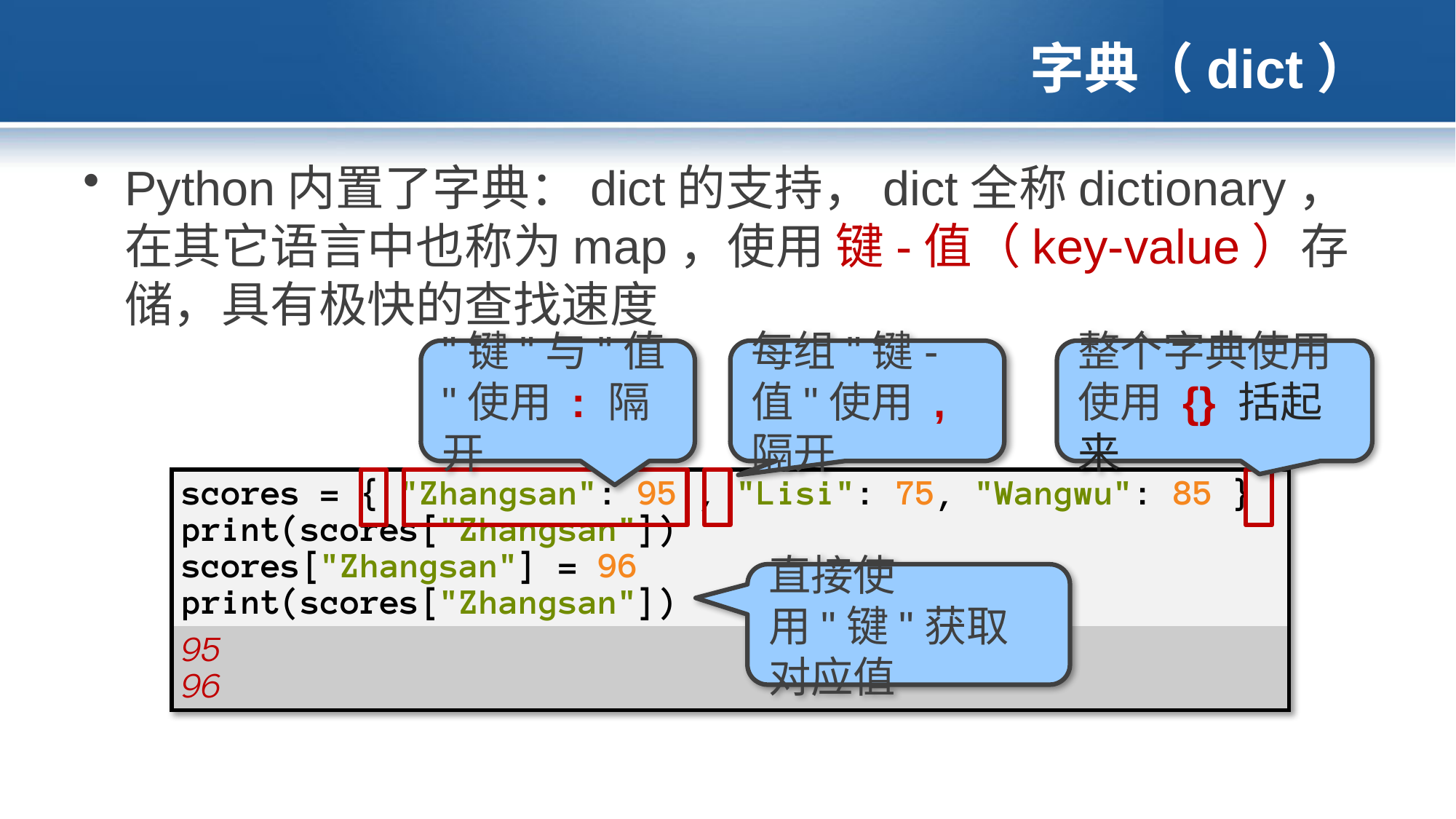

# 字典（dict）
Python内置了字典：dict的支持，dict全称dictionary，在其它语言中也称为map，使用 键-值（key-value）存储，具有极快的查找速度
"键"与"值"使用 : 隔开
每组"键-值"使用 , 隔开
整个字典使用使用 {} 括起来
| scores = { "Zhangsan": 95 , "Lisi": 75, "Wangwu": 85 } print(scores["Zhangsan"]) scores["Zhangsan"] = 96 print(scores["Zhangsan"]) |
| --- |
| 95 96 |

直接使用"键"获取对应值